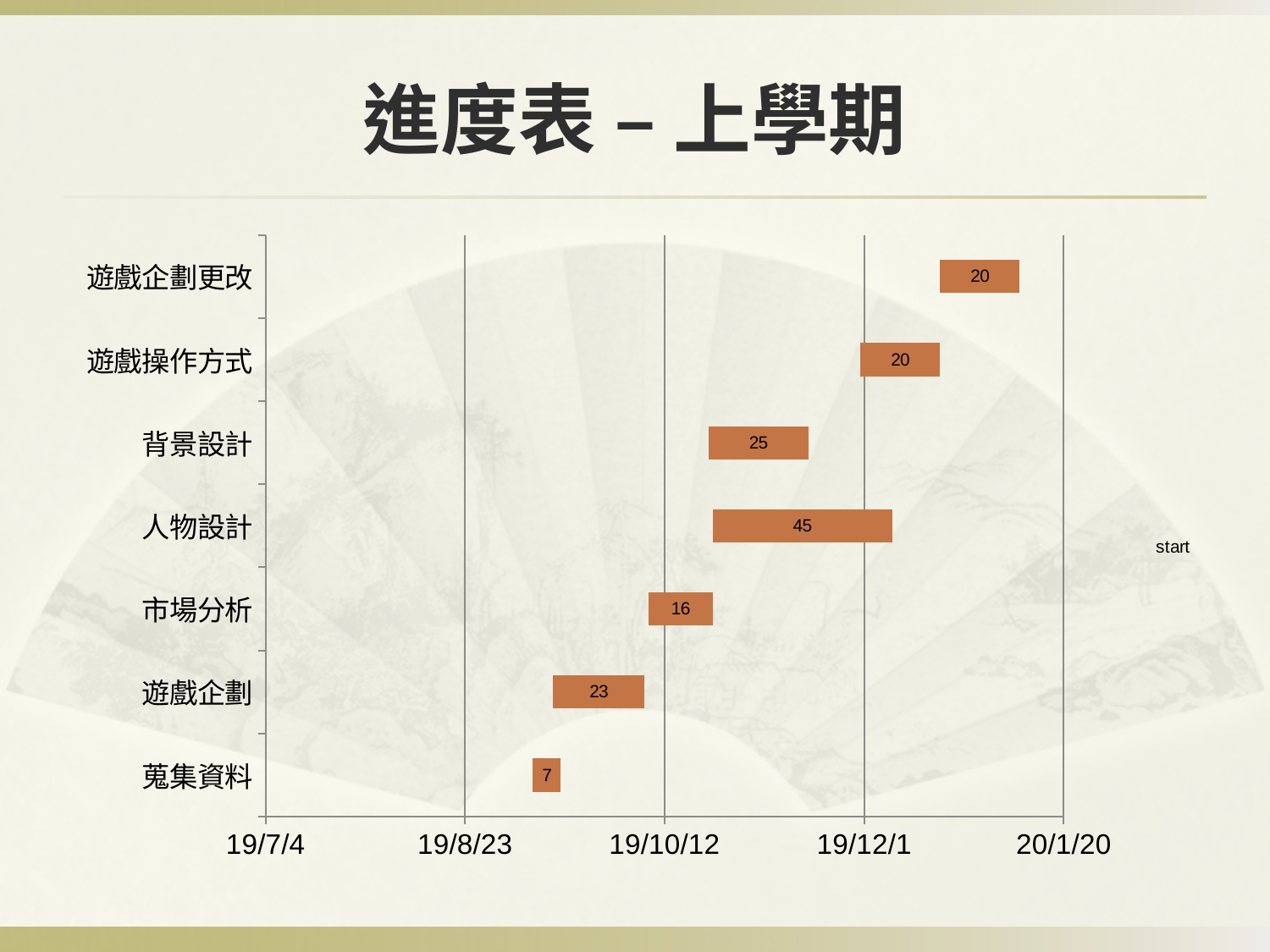

# 進度表 – 上學期

### Chart

| Category | start | 天數 |
|---|---|---|
| 蒐集資料 | 43717.0 | 7.0 |
| 遊戲企劃 | 43722.0 | 23.0 |
| 市場分析 | 43746.0 | 16.0 |
| 人物設計 | 43762.0 | 45.0 |
| 背景設計 | 43761.0 | 25.0 |
| 遊戲操作方式 | 43799.0 | 20.0 |
| 遊戲企劃更改 | 43819.0 | 20.0 |